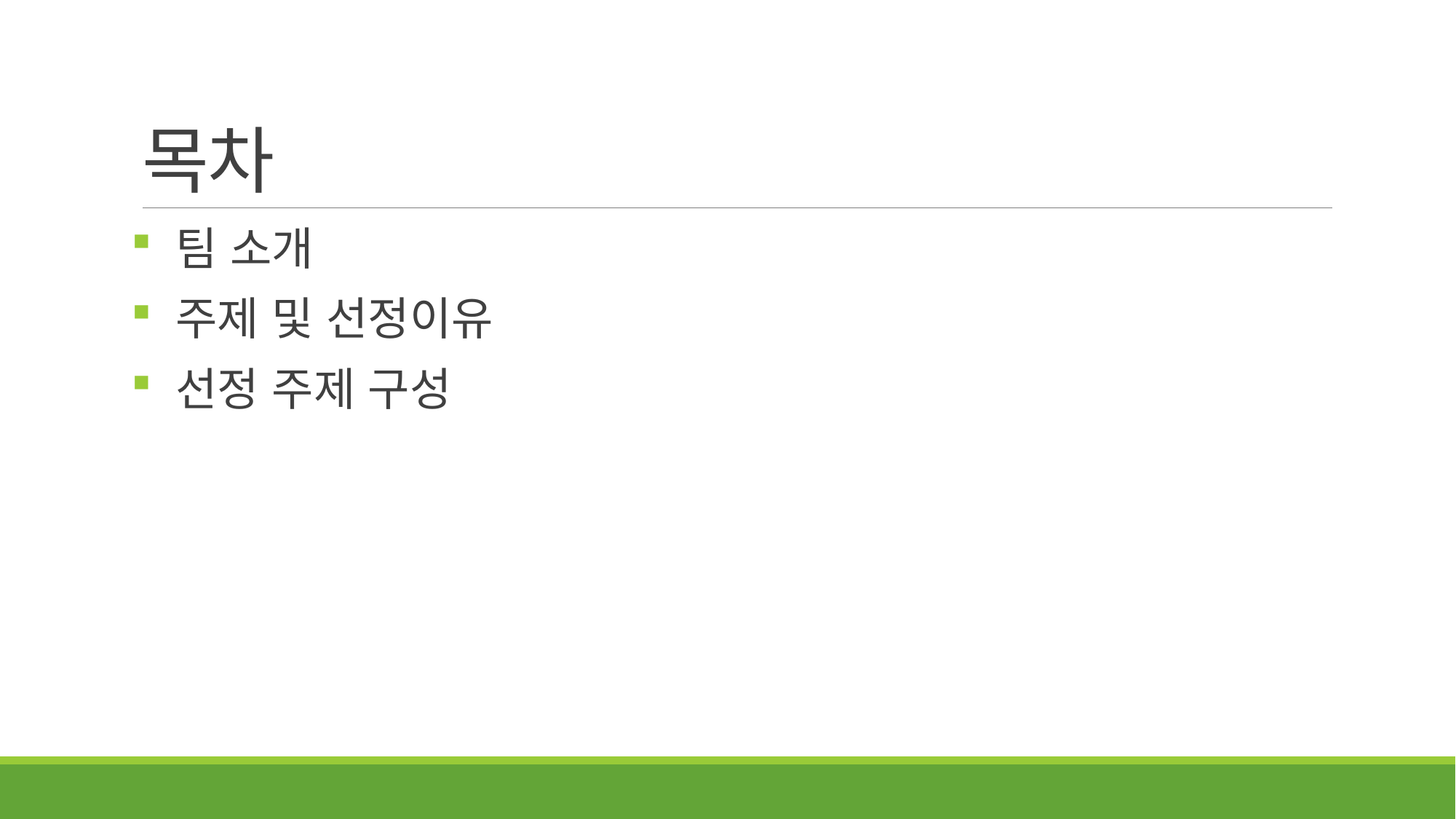

# 목차
 팀 소개
 주제 및 선정이유
 선정 주제 구성